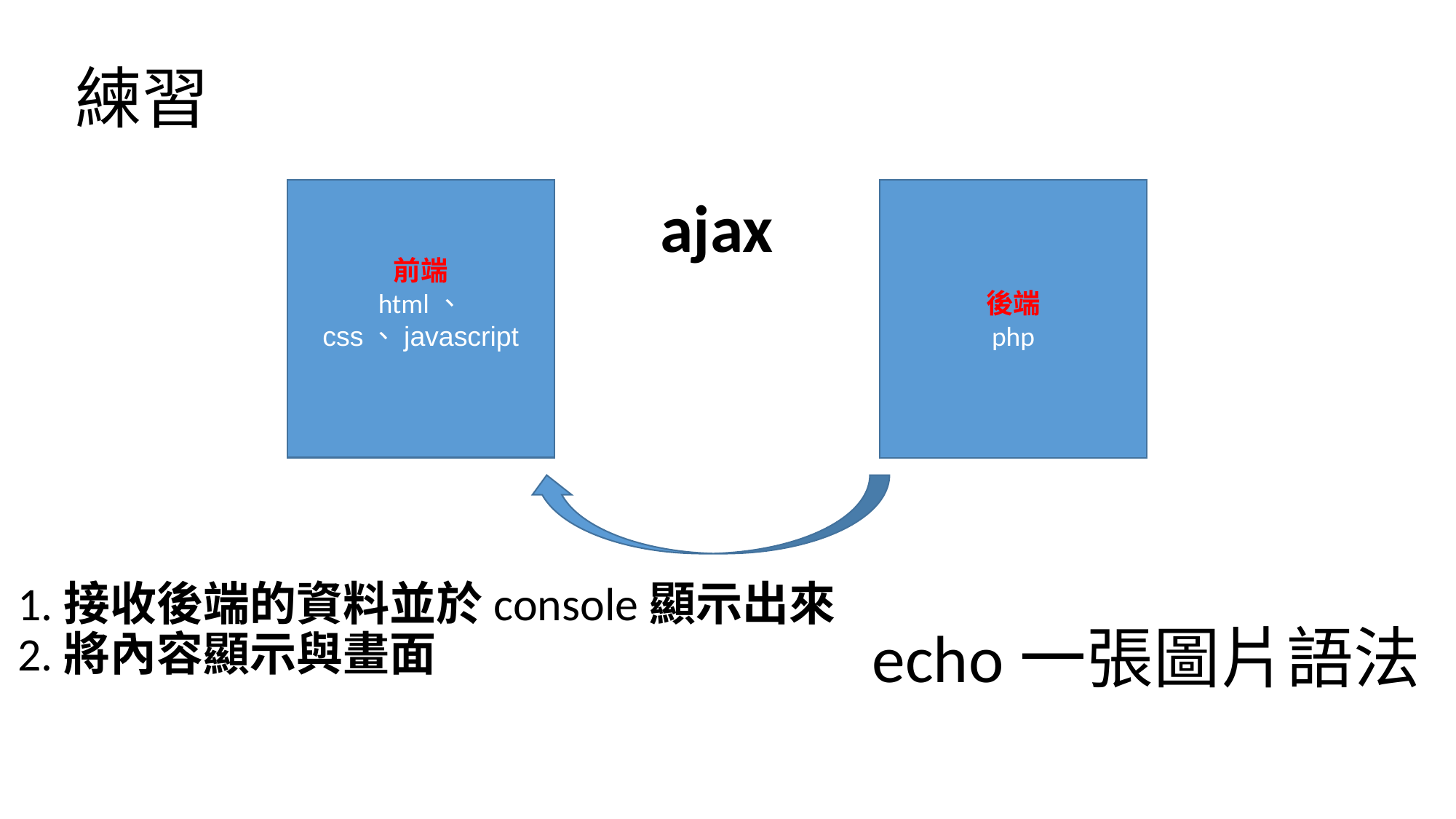

# 練習
前端
html、 css、javascript

ajax
後端
php

1.接收後端的資料並於console顯示出來
2.將內容顯示與畫面
echo一張圖片語法